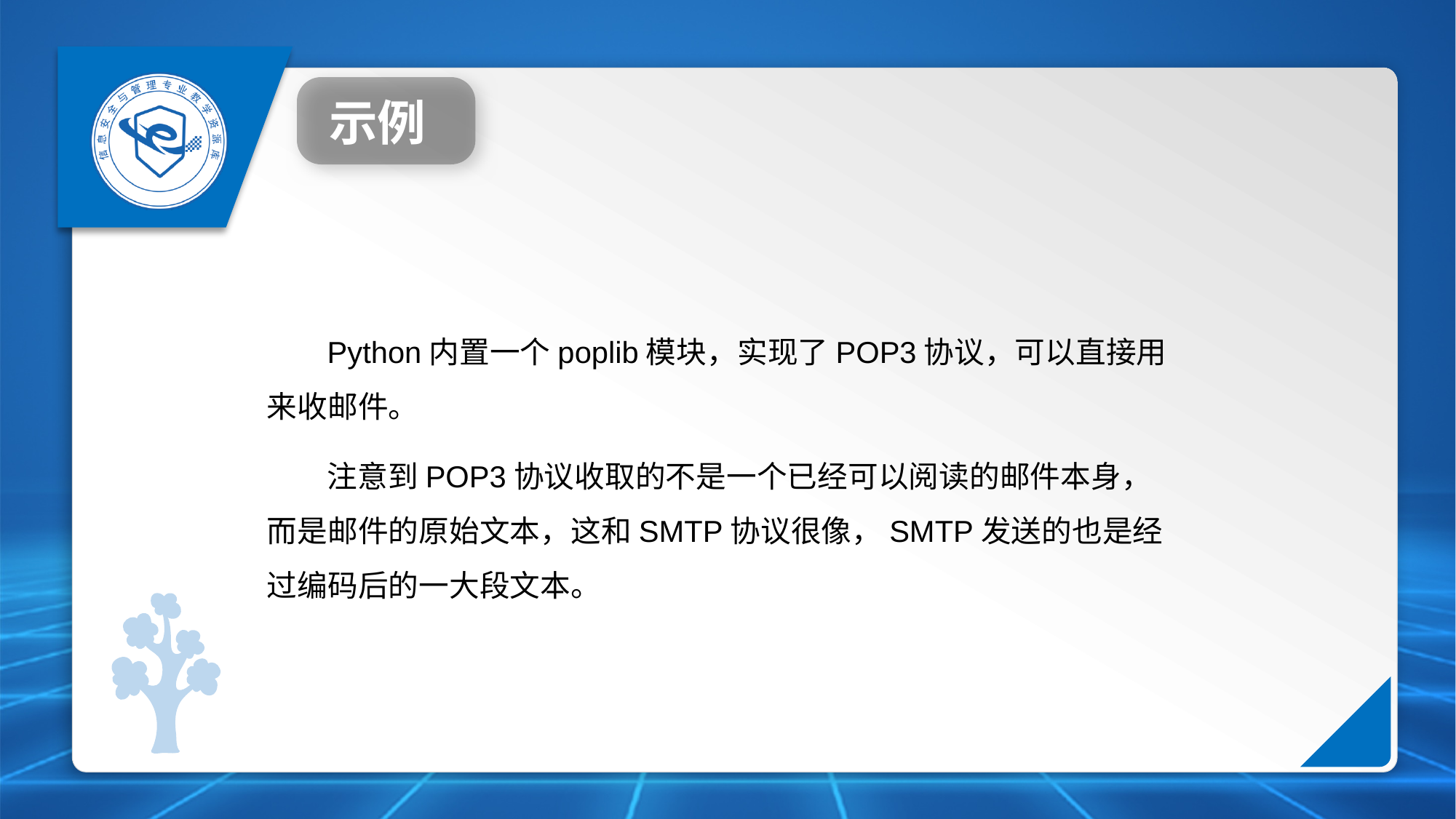

示例
Python内置一个poplib模块，实现了POP3协议，可以直接用来收邮件。
注意到POP3协议收取的不是一个已经可以阅读的邮件本身，而是邮件的原始文本，这和SMTP协议很像，SMTP发送的也是经过编码后的一大段文本。